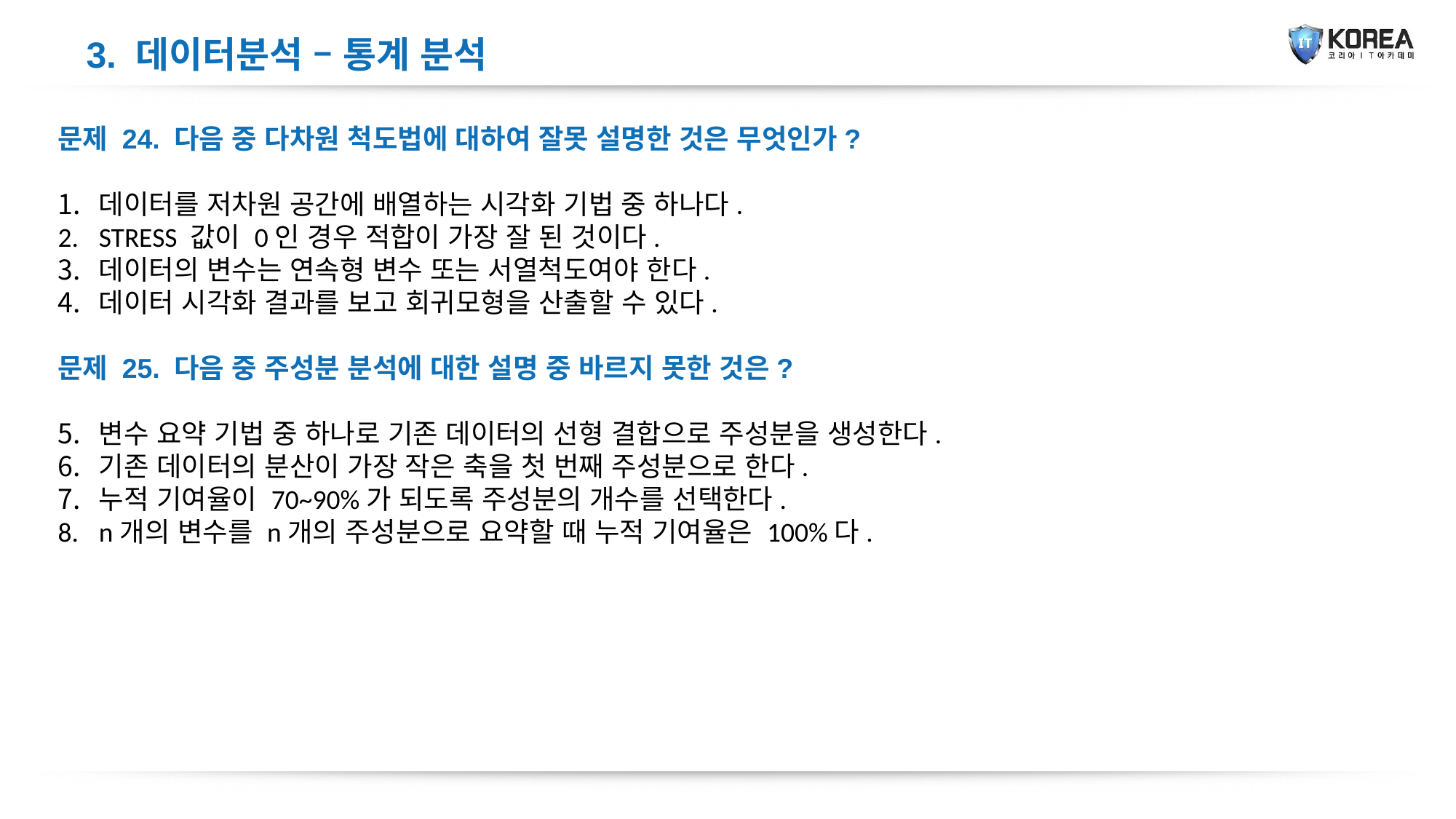

3. 데이터분석 – 통계 분석
문제 24. 다음 중 다차원 척도법에 대하여 잘못 설명한 것은 무엇인가?

데이터를 저차원 공간에 배열하는 시각화 기법 중 하나다.
STRESS 값이 0인 경우 적합이 가장 잘 된 것이다.
데이터의 변수는 연속형 변수 또는 서열척도여야 한다.
데이터 시각화 결과를 보고 회귀모형을 산출할 수 있다.

문제 25. 다음 중 주성분 분석에 대한 설명 중 바르지 못한 것은?

변수 요약 기법 중 하나로 기존 데이터의 선형 결합으로 주성분을 생성한다.
기존 데이터의 분산이 가장 작은 축을 첫 번째 주성분으로 한다.
누적 기여율이 70~90%가 되도록 주성분의 개수를 선택한다.
n개의 변수를 n개의 주성분으로 요약할 때 누적 기여율은 100%다.